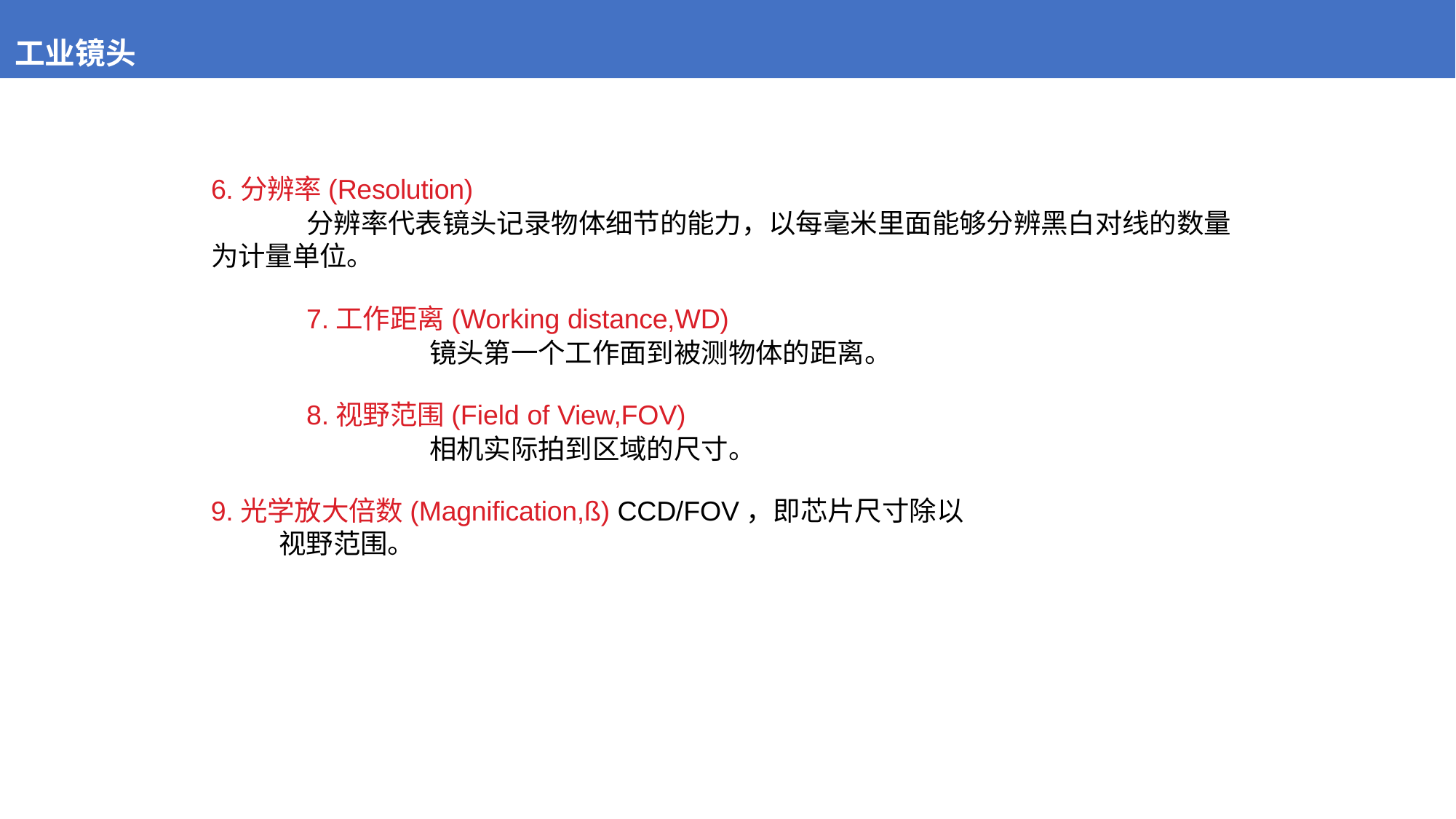

# 工业镜头
6.分辨率(Resolution)
分辨率代表镜头记录物体细节的能力，以每毫米里面能够分辨黑白对线的数量为计量单位。

7.工作距离(Working distance,WD)
镜头第一个工作面到被测物体的距离。

8.视野范围(Field of View,FOV)
相机实际拍到区域的尺寸。

9.光学放大倍数(Magnification,ß) CCD/FOV，即芯片尺寸除以视野范围。